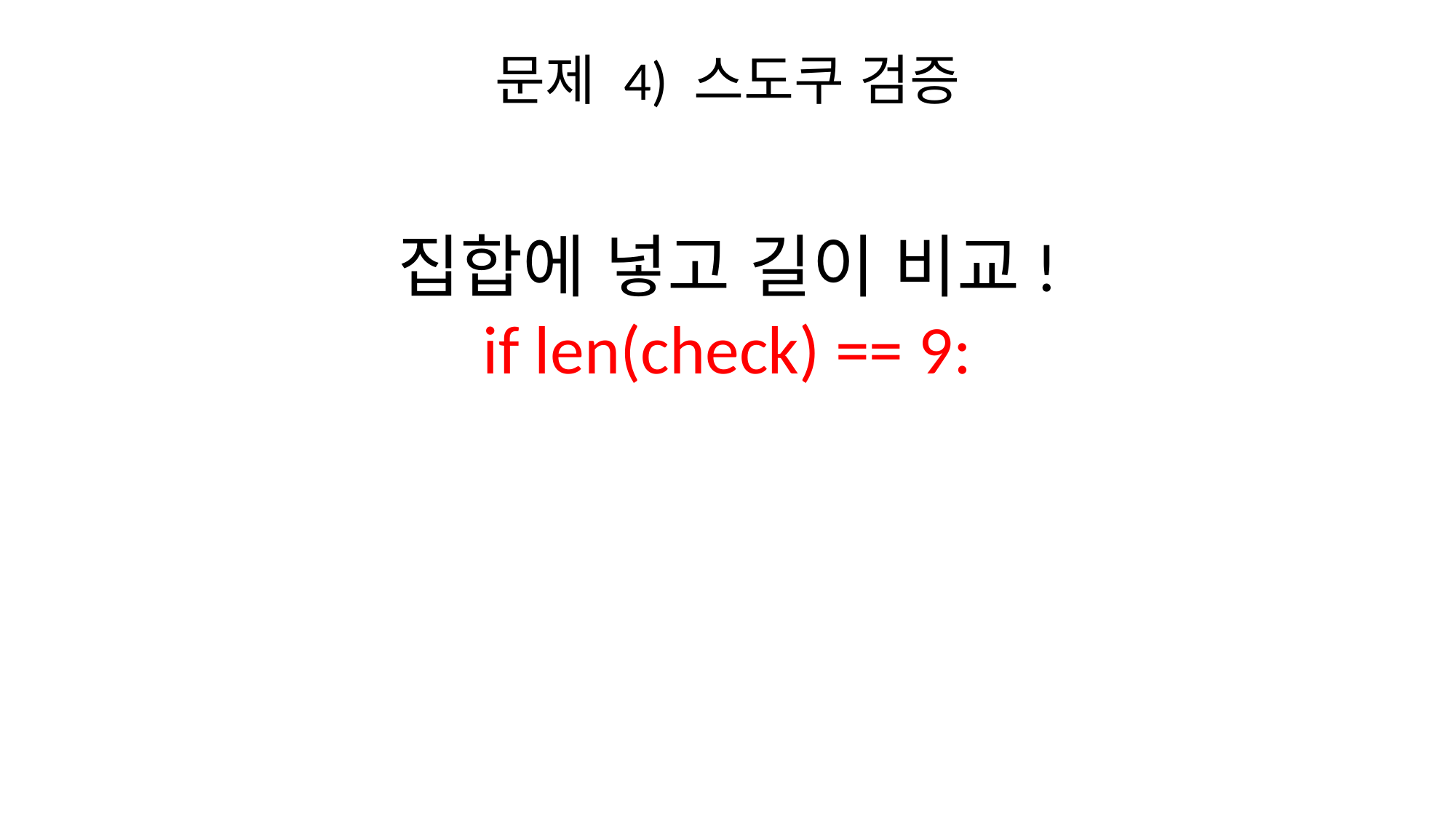

# 문제 4) 스도쿠 검증
집합에 넣고 길이 비교!
if len(check) == 9: